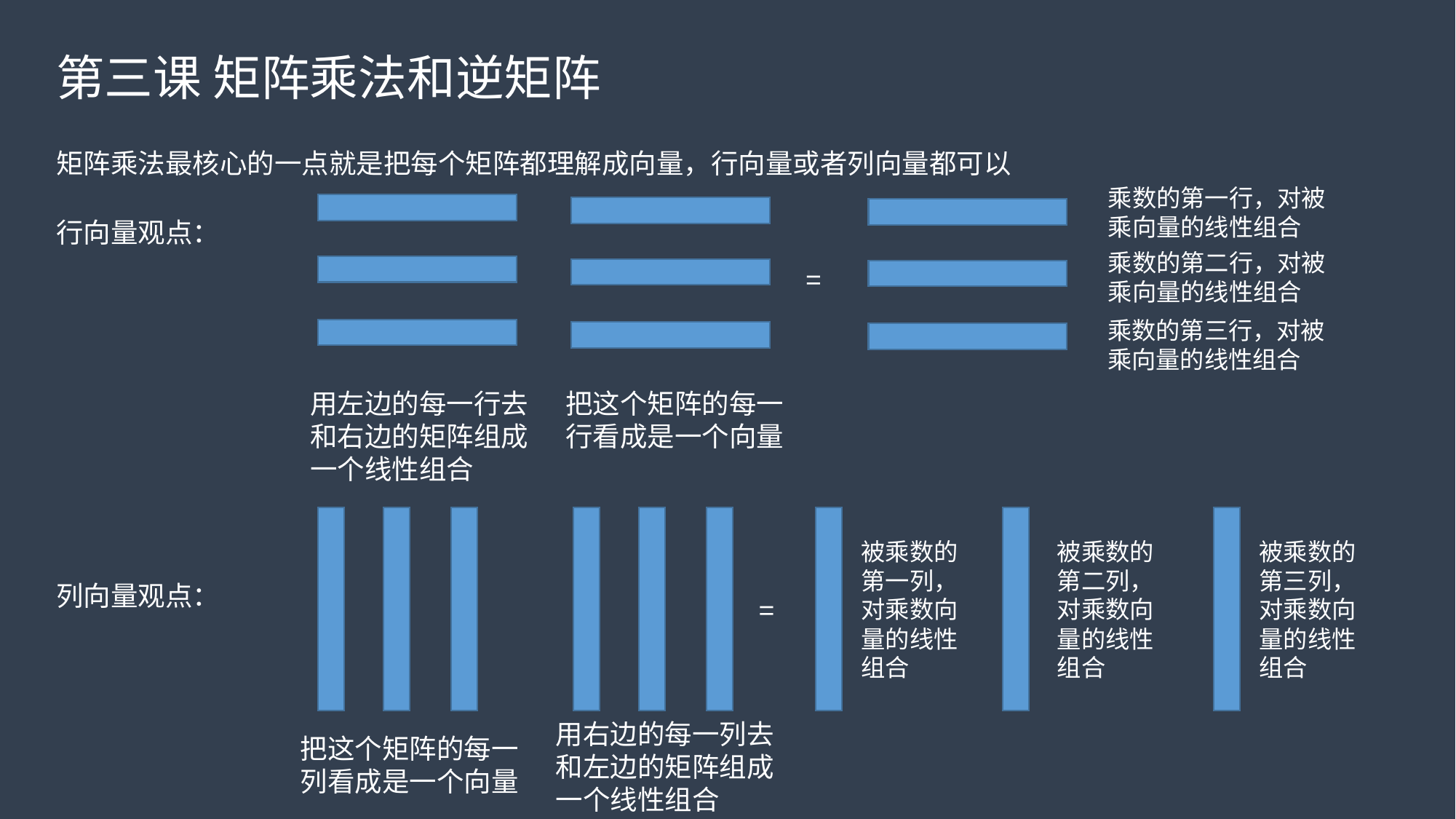

第三课 矩阵乘法和逆矩阵
矩阵乘法最核心的一点就是把每个矩阵都理解成向量，行向量或者列向量都可以
乘数的第一行，对被乘向量的线性组合

行向量观点：
乘数的第二行，对被乘向量的线性组合

=

乘数的第三行，对被乘向量的线性组合

用左边的每一行去和右边的矩阵组成一个线性组合
把这个矩阵的每一行看成是一个向量

被乘数的第一列，对乘数向量的线性组合
被乘数的第二列，对乘数向量的线性组合
被乘数的第三列，对乘数向量的线性组合
列向量观点：
=
用右边的每一列去和左边的矩阵组成一个线性组合
把这个矩阵的每一列看成是一个向量